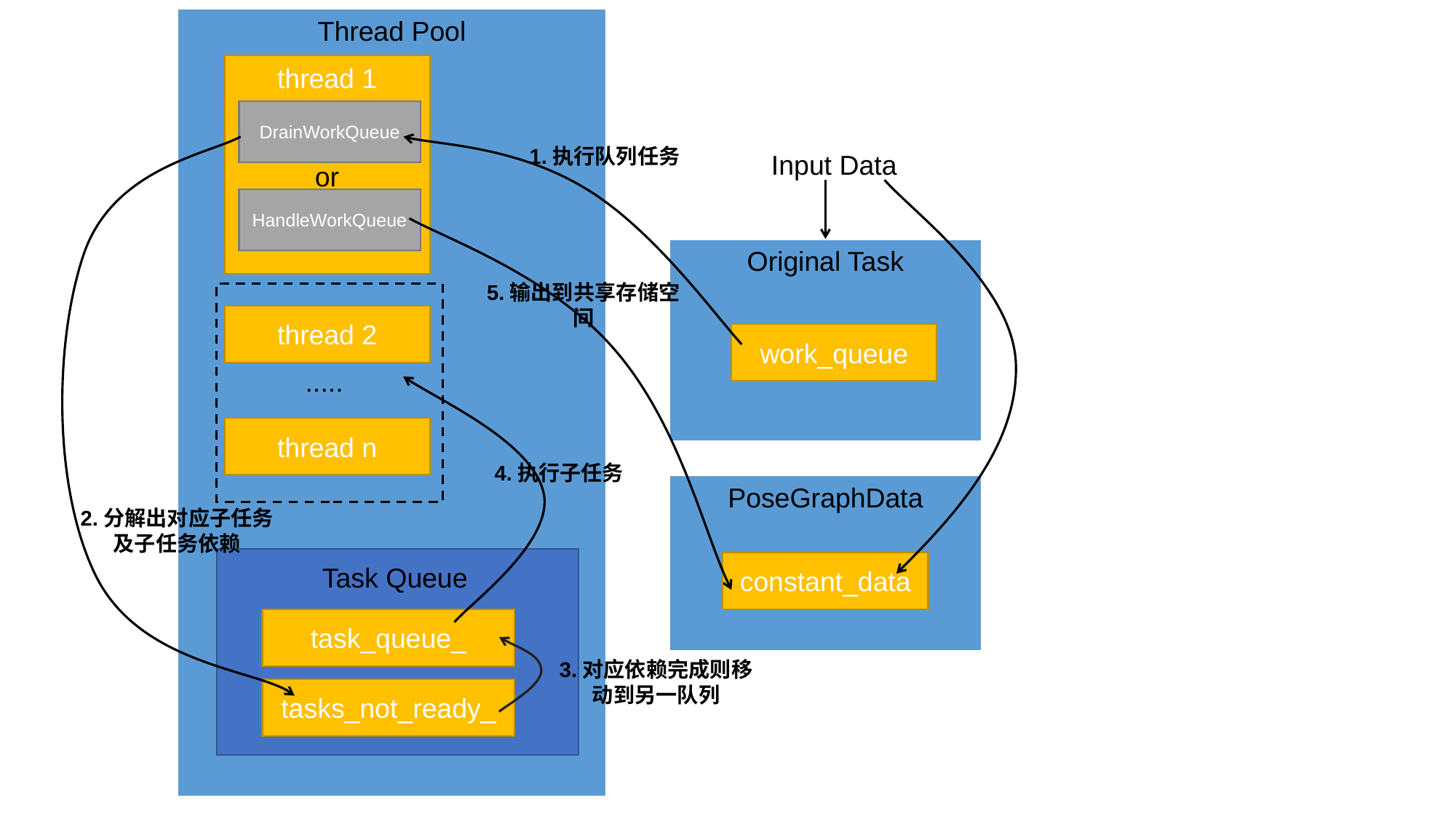

Thread Pool
thread 1
DrainWorkQueue

1.执行队列任务
Input Data
or

HandleWorkQueue

Original Task
5.输出到共享存储空间

thread 2
work_queue
.....

thread n
4.执行子任务
PoseGraphData
2.分解出对应子任务及子任务依赖

constant_data
Task Queue
task_queue_

3.对应依赖完成则移动到另一队列
tasks_not_ready_